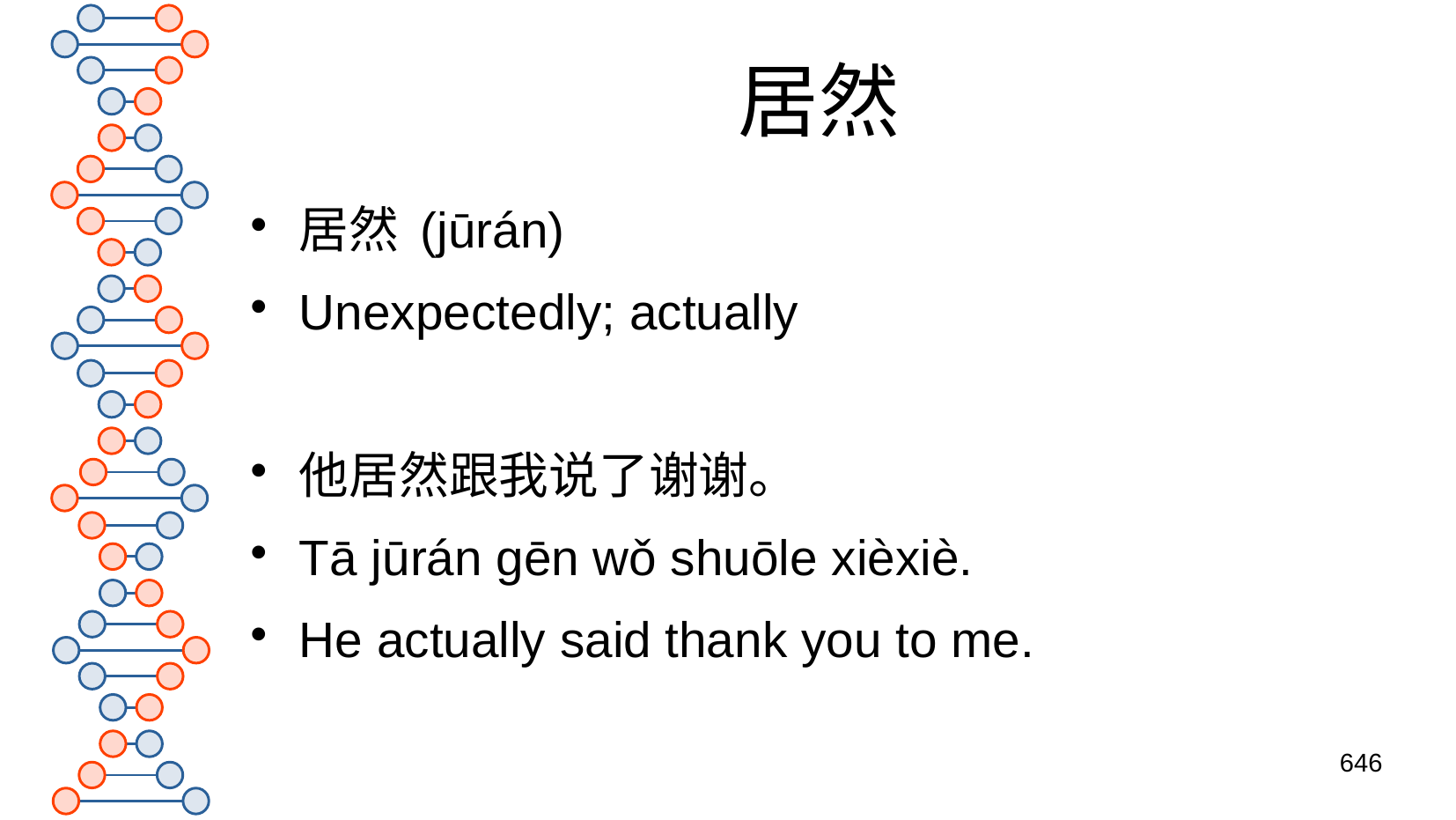

# 居然
居然 (jūrán)
Unexpectedly; actually

他居然跟我说了谢谢。
Tā jūrán gēn wǒ shuōle xièxiè.
He actually said thank you to me.
646